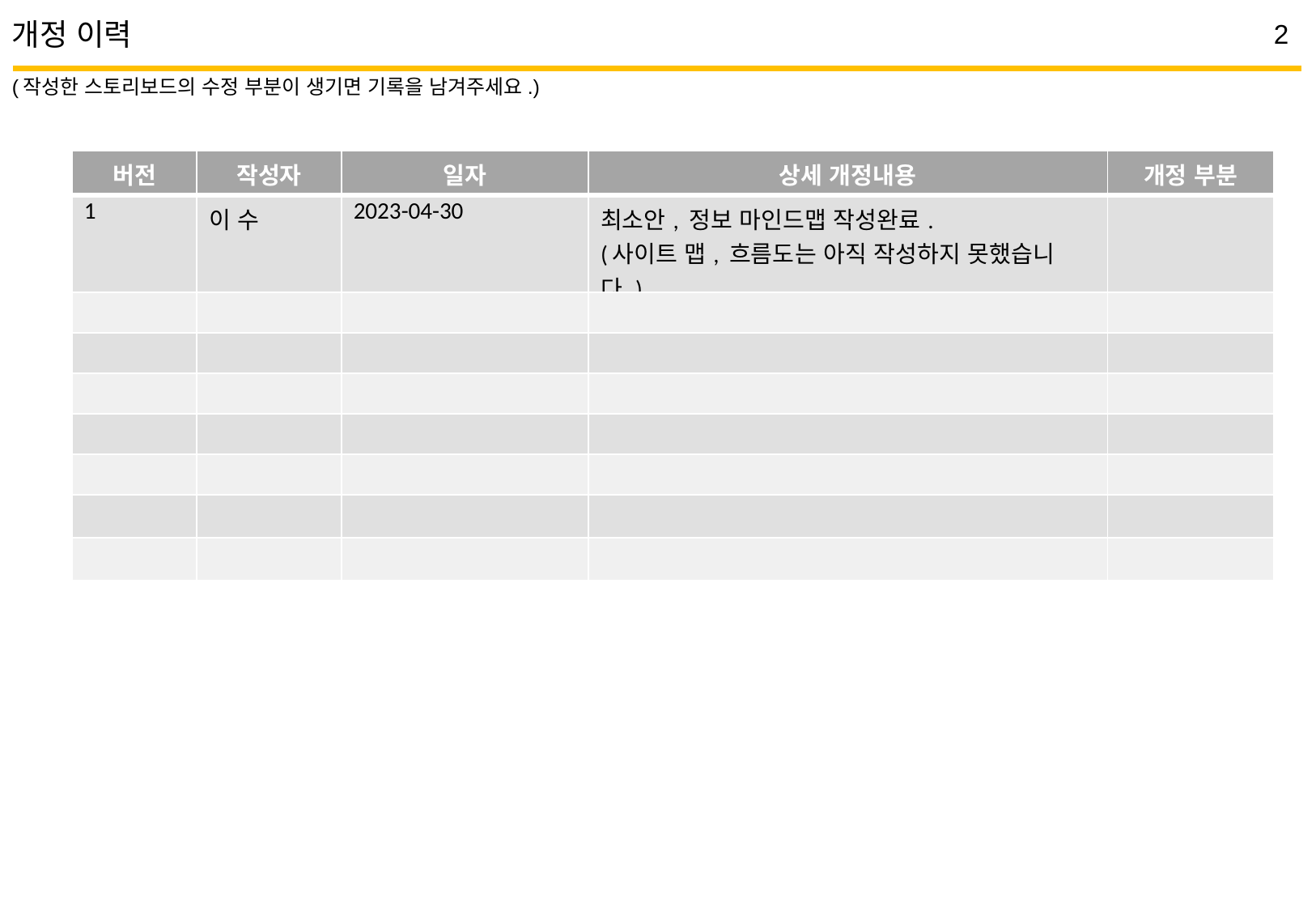

개정 이력

(작성한 스토리보드의 수정 부분이 생기면 기록을 남겨주세요.)
| 버전 | 작성자 | 일자 | 상세 개정내용 | 개정 부분 |
| --- | --- | --- | --- | --- |
| 1 | 이 수 | 2023-04-30 | 최소안, 정보 마인드맵 작성완료. (사이트 맵, 흐름도는 아직 작성하지 못했습니다.) |  |
|  |  |  |  |  |
|  |  |  |  |  |
|  |  |  |  |  |
|  |  |  |  |  |
|  |  |  |  |  |
|  |  |  |  |  |
|  |  |  |  |  |